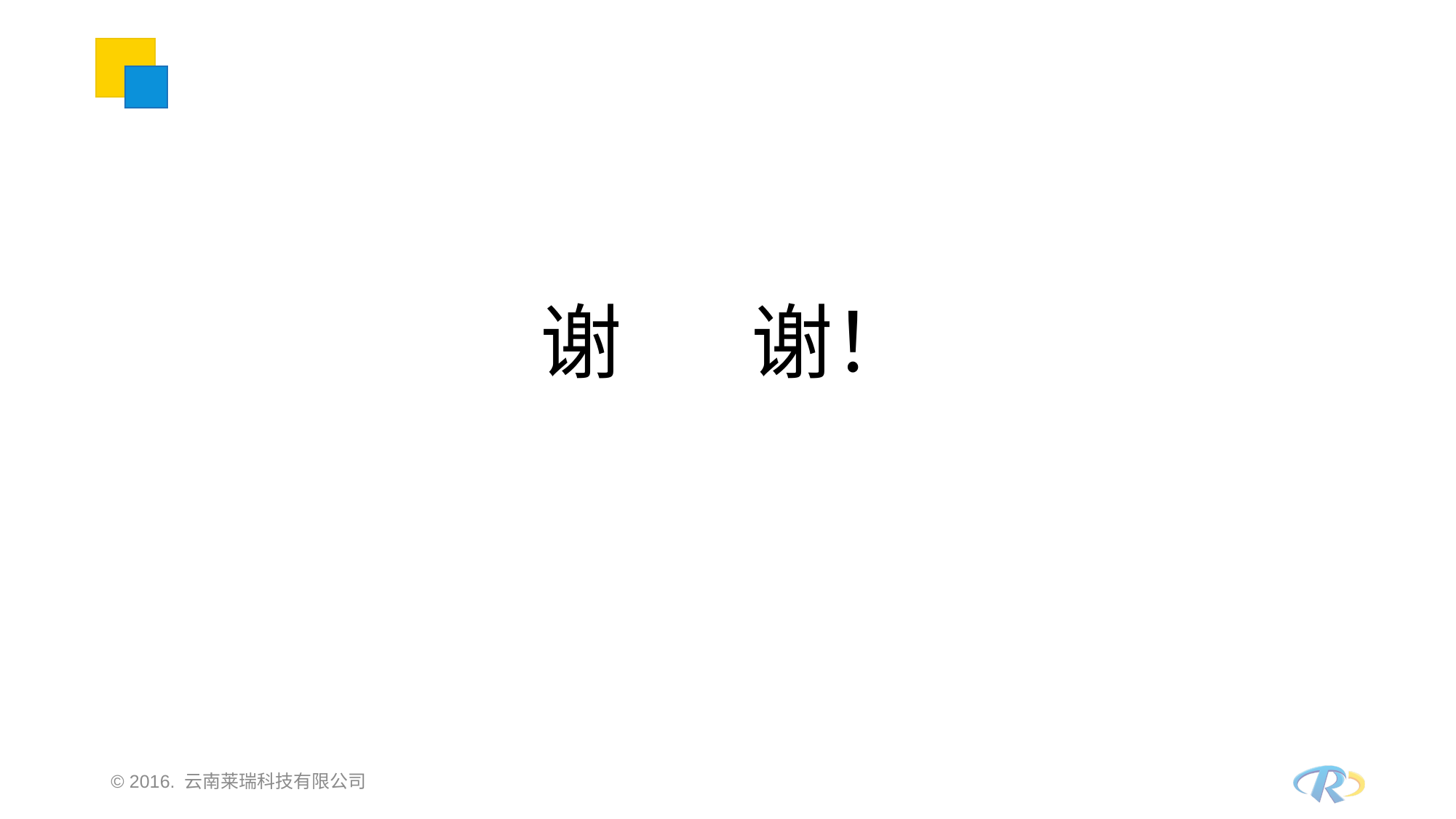

#

谢       谢！
© 2016. 云南莱瑞科技有限公司
7